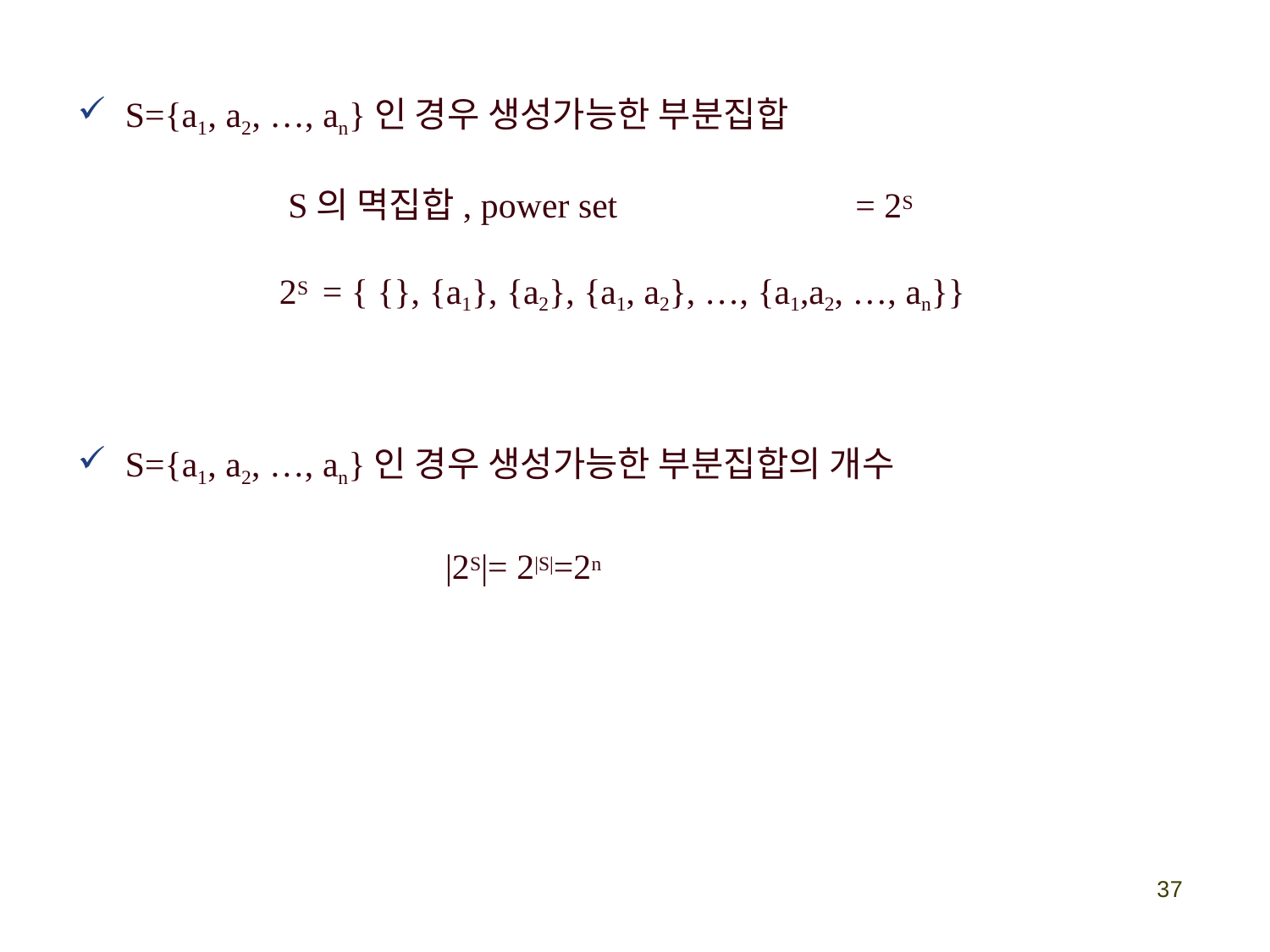

S={a1, a2, …, an}인 경우 생성가능한 부분집합

S의 멱집합, power set	= 2S

2S = { {}, {a1}, {a2}, {a1, a2}, …, {a1,a2, …, an}}
S={a1, a2, …, an}인 경우 생성가능한 부분집합의 개수

|2S|= 2|S|=2n
37